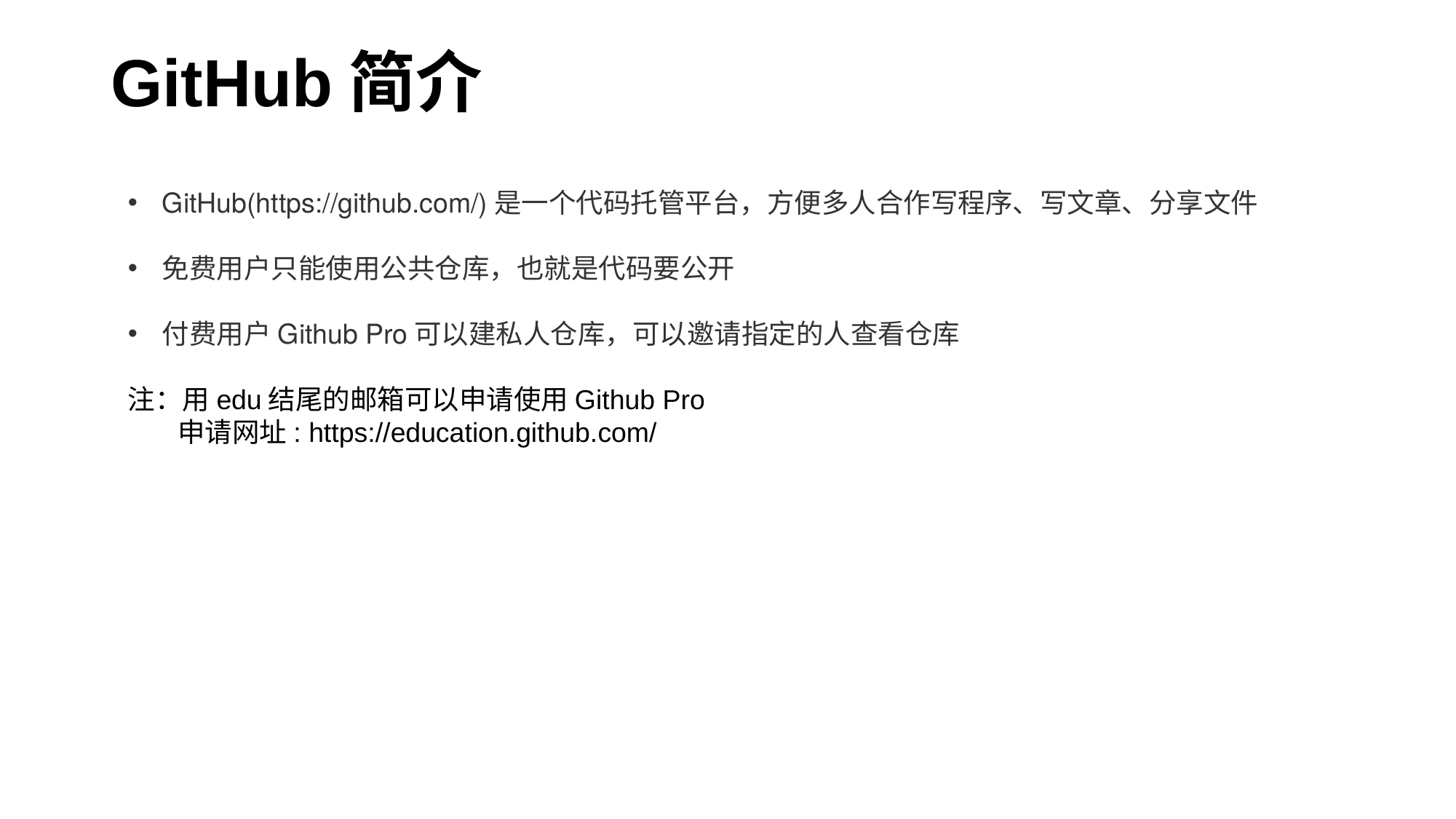

GitHub简介
GitHub(https://github.com/)是一个代码托管平台，方便多人合作写程序、写文章、分享文件

免费用户只能使用公共仓库，也就是代码要公开

付费用户Github Pro可以建私人仓库，可以邀请指定的人查看仓库

注：用edu结尾的邮箱可以申请使用Github Pro
       申请网址: https://education.github.com/